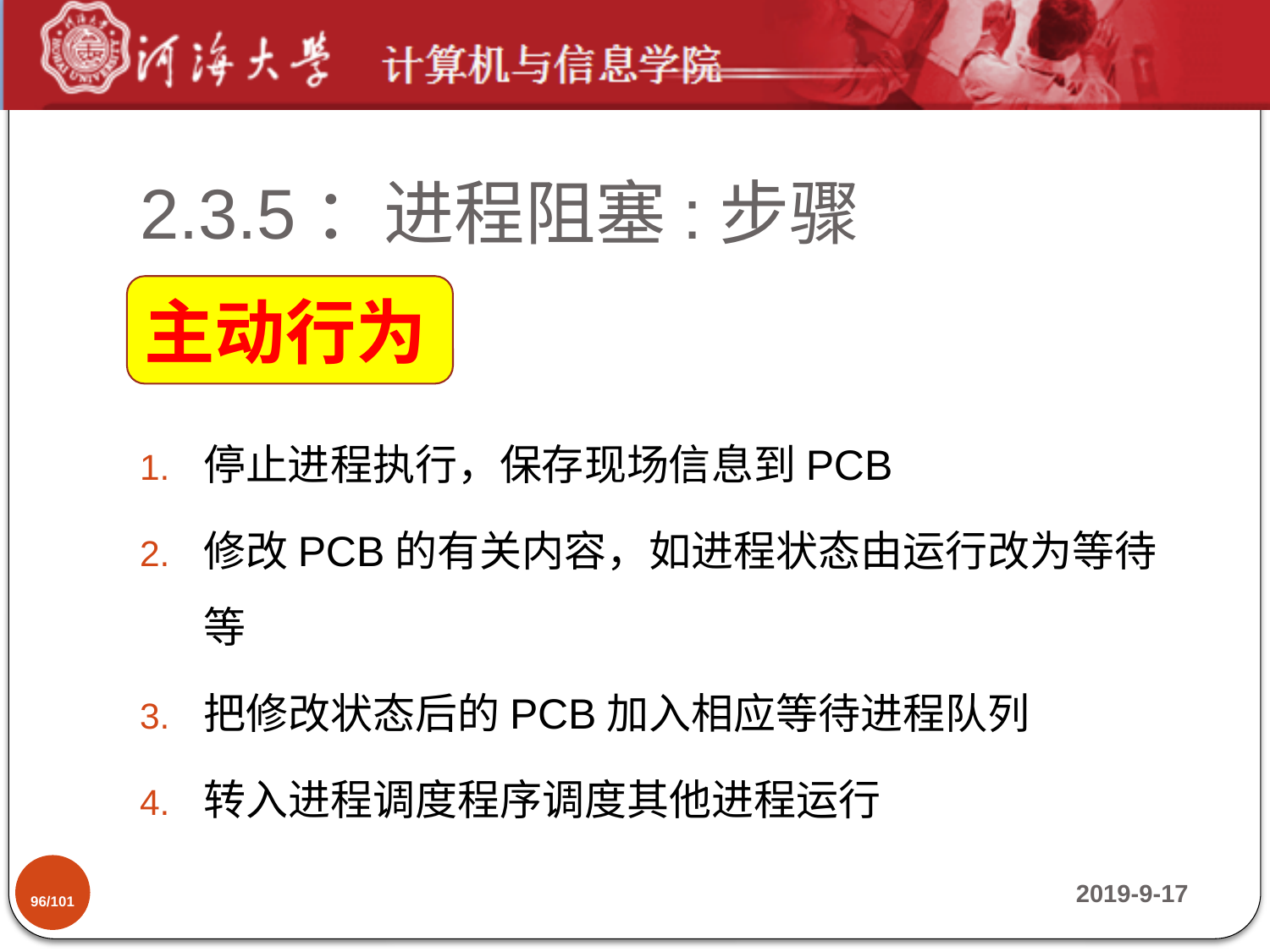

# 2.3.5：进程阻塞:步骤
主动行为
停止进程执行，保存现场信息到PCB
修改PCB的有关内容，如进程状态由运行改为等待等
把修改状态后的PCB加入相应等待进程队列
转入进程调度程序调度其他进程运行

96/101
2019-9-17